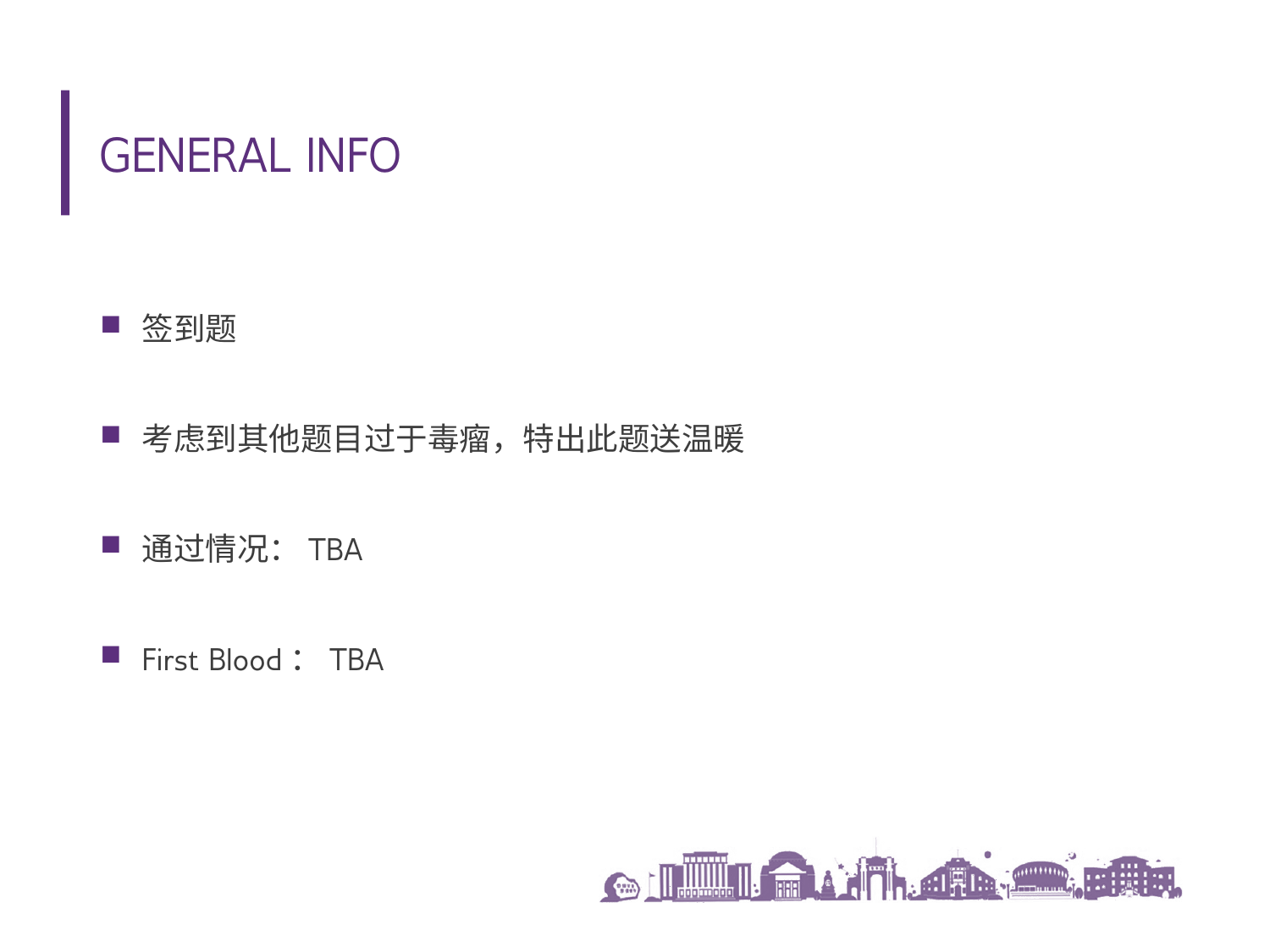

# General info
签到题

考虑到其他题目过于毒瘤，特出此题送温暖

通过情况：TBA

First Blood：TBA